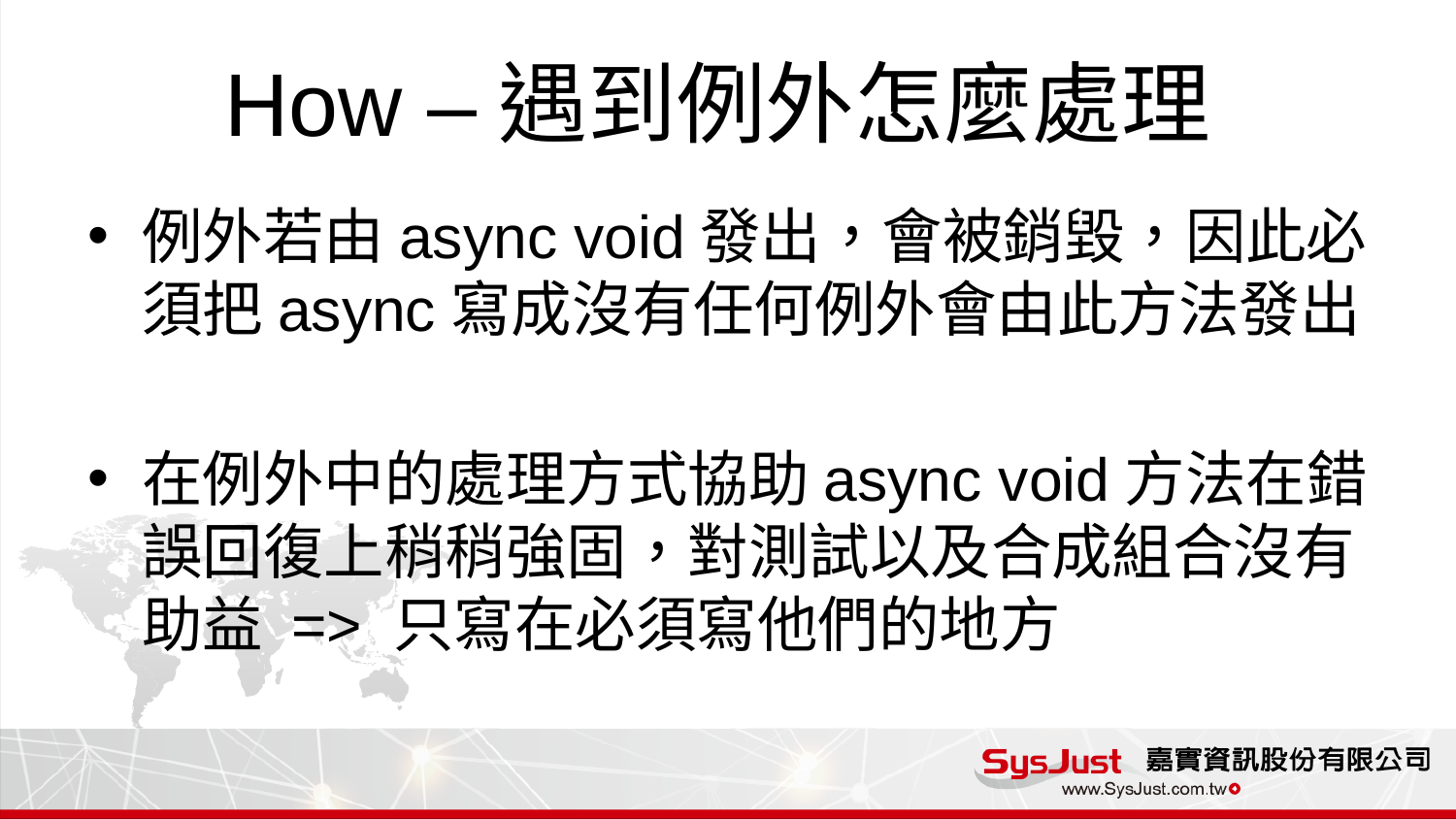

# How –遇到例外怎麼處理
例外若由async void發出，會被銷毀，因此必須把async寫成沒有任何例外會由此方法發出

在例外中的處理方式協助async void方法在錯誤回復上稍稍強固，對測試以及合成組合沒有助益 => 只寫在必須寫他們的地方